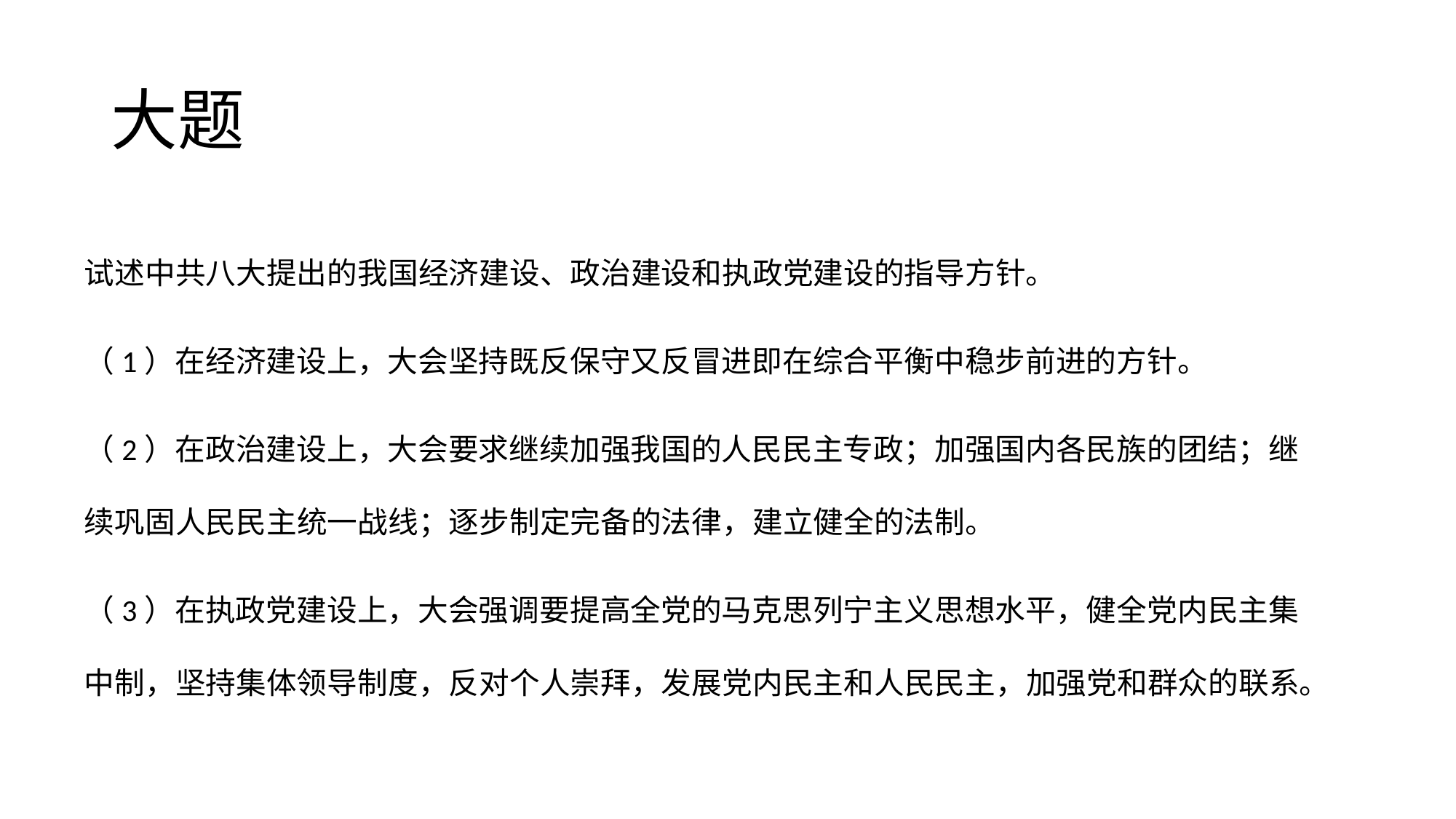

# 大题
试述中共八大提出的我国经济建设、政治建设和执政党建设的指导方针。
（1）在经济建设上，大会坚持既反保守又反冒进即在综合平衡中稳步前进的方针。
（2）在政治建设上，大会要求继续加强我国的人民民主专政；加强国内各民族的团结；继续巩固人民民主统一战线；逐步制定完备的法律，建立健全的法制。
（3）在执政党建设上，大会强调要提高全党的马克思列宁主义思想水平，健全党内民主集中制，坚持集体领导制度，反对个人崇拜，发展党内民主和人民民主，加强党和群众的联系。